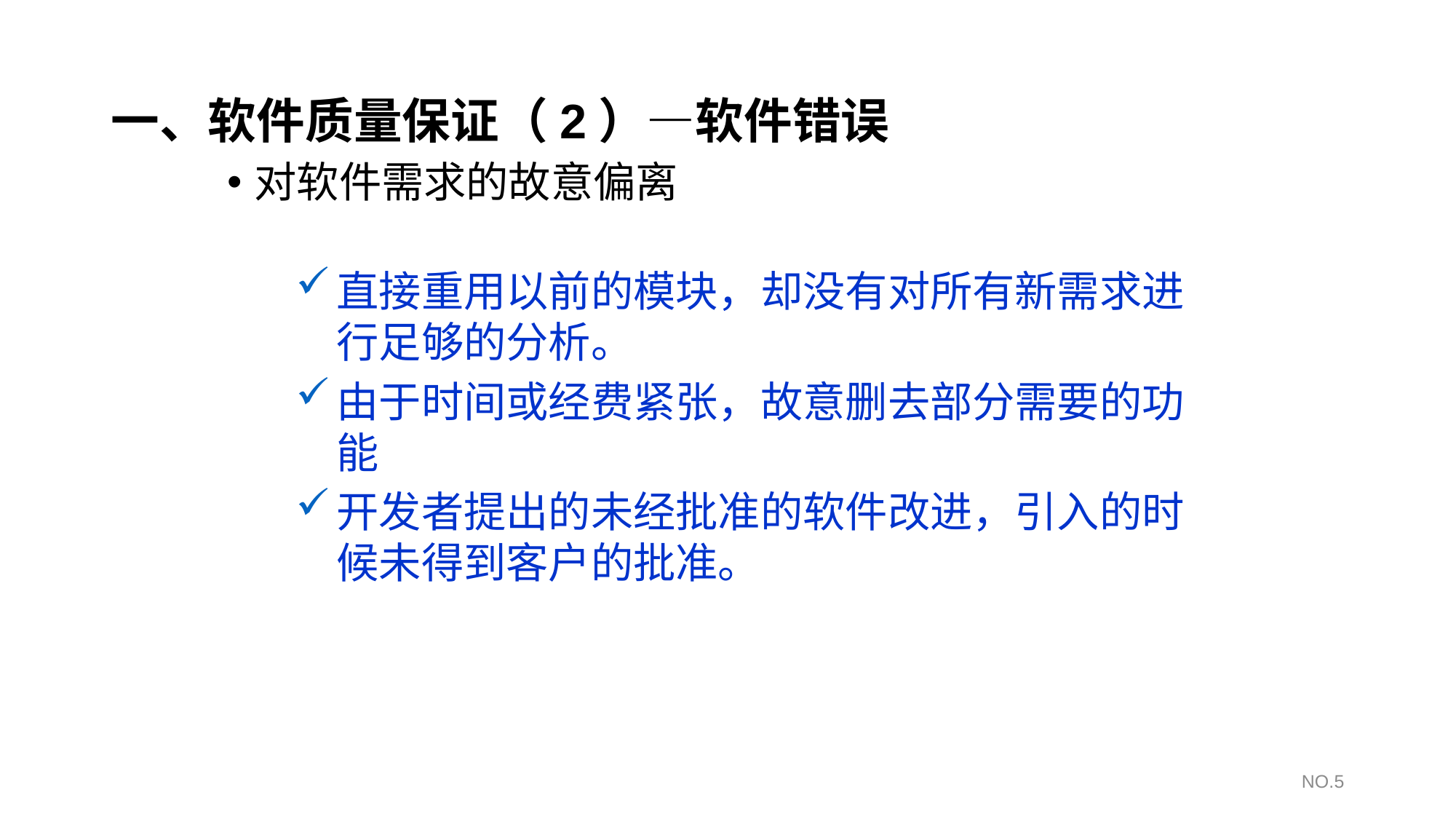

# 一、软件质量保证（2）—软件错误
对软件需求的故意偏离
直接重用以前的模块，却没有对所有新需求进行足够的分析。
由于时间或经费紧张，故意删去部分需要的功能
开发者提出的未经批准的软件改进，引入的时候未得到客户的批准。
NO.5